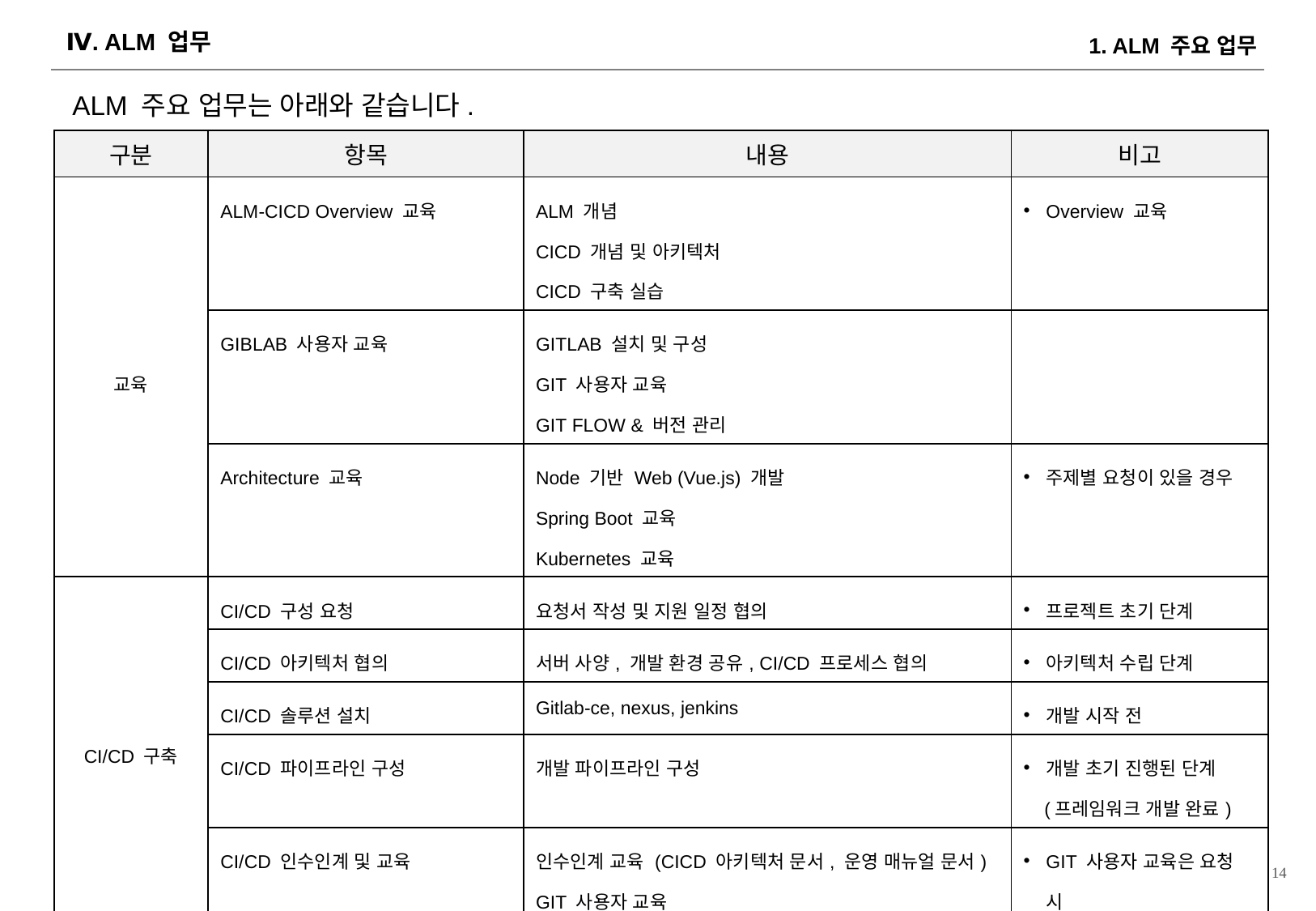

# Ⅳ. ALM 업무
1. ALM 주요 업무
ALM 주요 업무는 아래와 같습니다.
| 구분 | 항목 | 내용 | 비고 |
| --- | --- | --- | --- |
| 교육 | ALM-CICD Overview 교육 | ALM 개념 CICD 개념 및 아키텍처 CICD 구축 실습 | Overview 교육 |
|  | GIBLAB 사용자 교육 | GITLAB 설치 및 구성 GIT 사용자 교육 GIT FLOW & 버전 관리 |  |
|  | Architecture 교육 | Node 기반 Web (Vue.js) 개발 Spring Boot 교육 Kubernetes 교육 | 주제별 요청이 있을 경우 |
| CI/CD 구축 | CI/CD 구성 요청 | 요청서 작성 및 지원 일정 협의 | 프로젝트 초기 단계 |
|  | CI/CD 아키텍처 협의 | 서버 사양, 개발 환경 공유, CI/CD 프로세스 협의 | 아키텍처 수립 단계 |
|  | CI/CD 솔루션 설치 | Gitlab-ce, nexus, jenkins | 개발 시작 전 |
|  | CI/CD 파이프라인 구성 | 개발 파이프라인 구성 | 개발 초기 진행된 단계 (프레임워크 개발 완료) |
|  | CI/CD 인수인계 및 교육 | 인수인계 교육 (CICD 아키텍처 문서, 운영 매뉴얼 문서) GIT 사용자 교육 | GIT 사용자 교육은 요청 시 |
| CI/CD 진단 | 기존 구축된 CI/CD 진단 및 개선안 제시 | CI/CD 프로세스 점검, 브랜치 전략, 버전 관리체계 점검 | CI/CD 프로세스 및 솔루션 개선이 필요한 경우 |
14